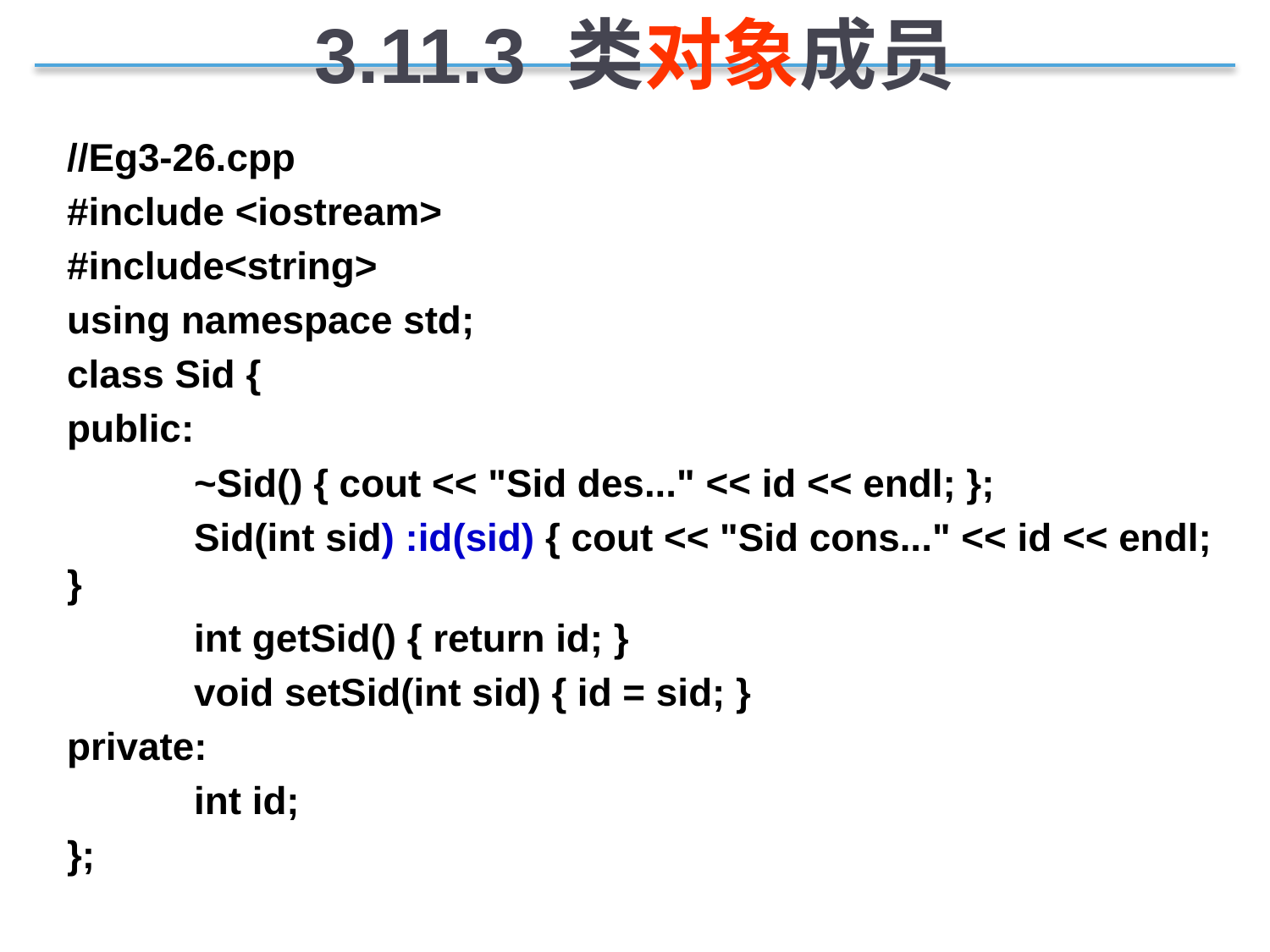

3.11.3 类对象成员
//Eg3-26.cpp
#include <iostream>
#include<string>
using namespace std;
class Sid {
public:
	~Sid() { cout << "Sid des..." << id << endl; };
	Sid(int sid) :id(sid) { cout << "Sid cons..." << id << endl; }
	int getSid() { return id; }
	void setSid(int sid) { id = sid; }
private:
	int id;
};